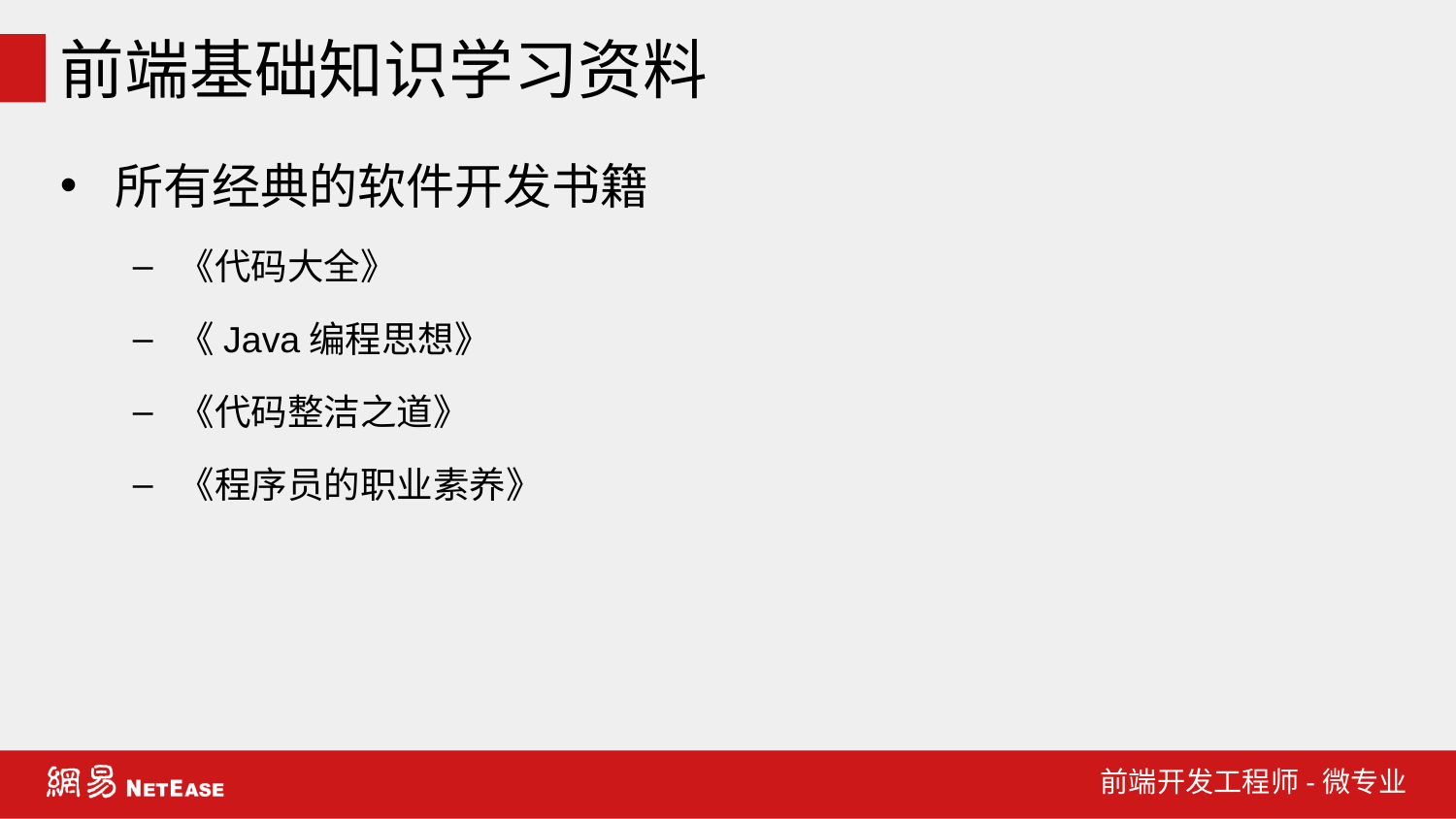

# 前端基础知识学习资料
所有经典的软件开发书籍
《代码大全》
《Java编程思想》
《代码整洁之道》
《程序员的职业素养》

前端开发工程师-微专业